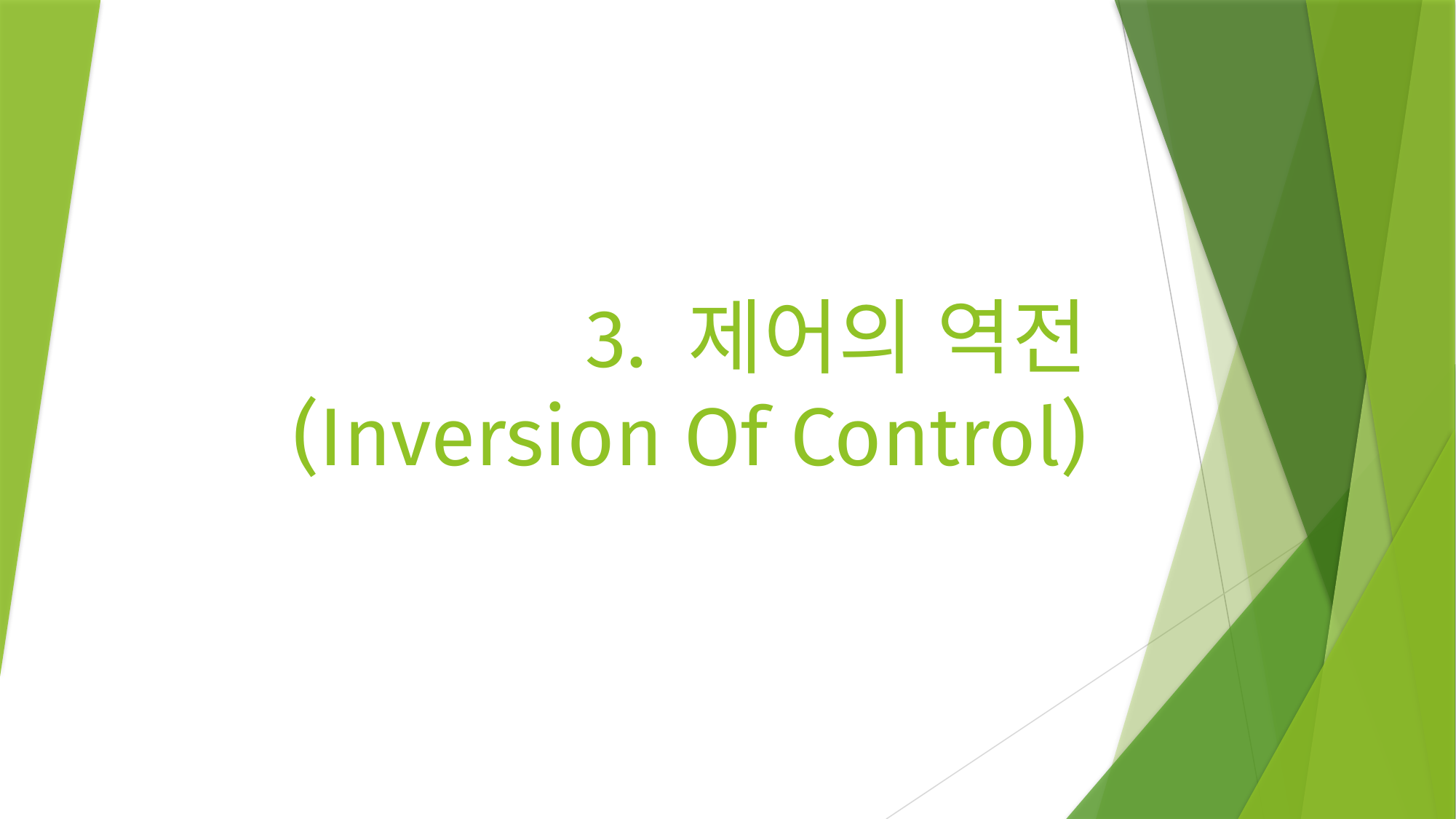

# 3. 제어의 역전 (Inversion Of Control)